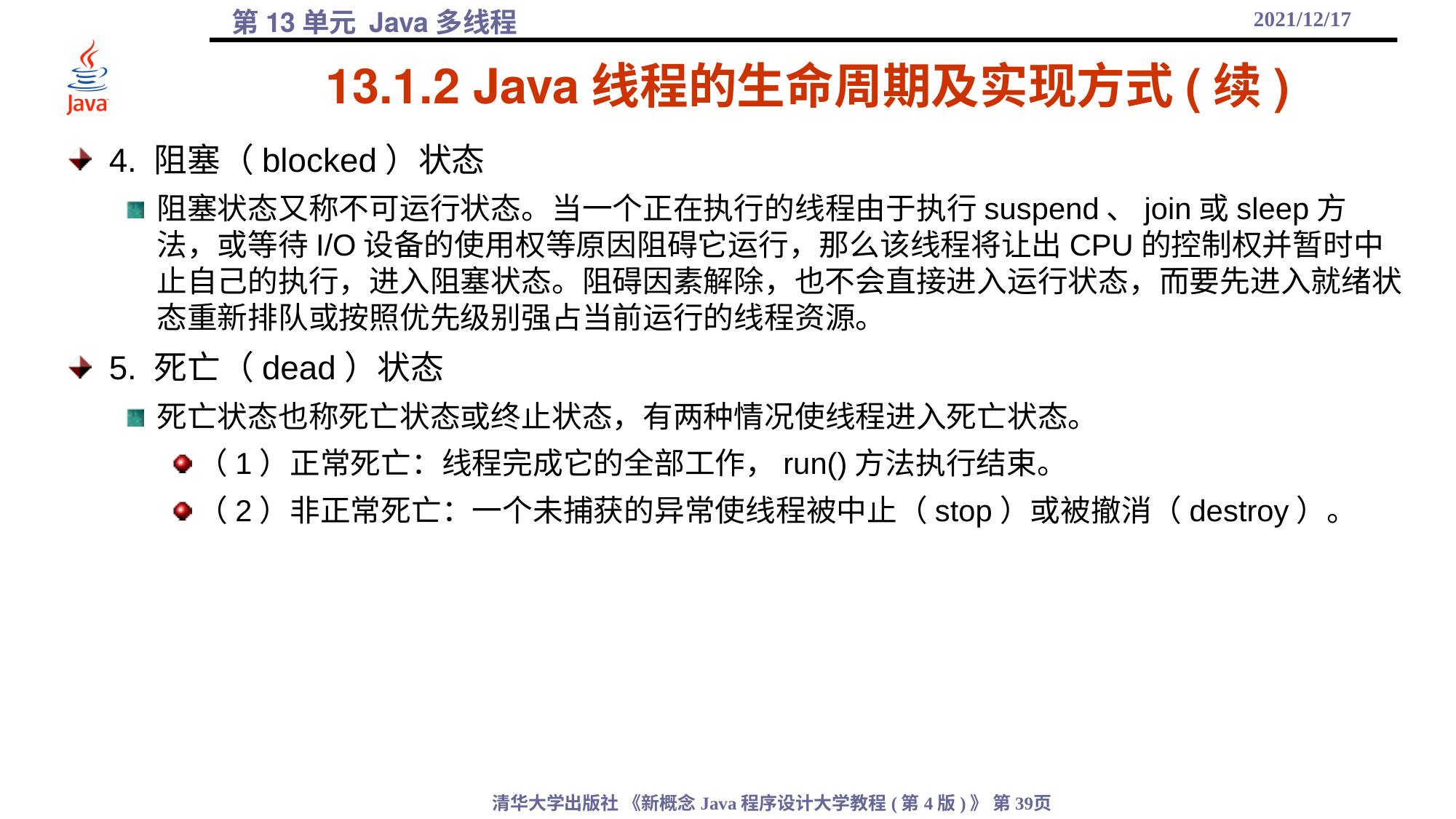

2021/12/17
# 13.1.2 Java线程的生命周期及实现方式(续)
4. 阻塞（blocked）状态
阻塞状态又称不可运行状态。当一个正在执行的线程由于执行suspend、join或sleep方法，或等待I/O设备的使用权等原因阻碍它运行，那么该线程将让出CPU的控制权并暂时中止自己的执行，进入阻塞状态。阻碍因素解除，也不会直接进入运行状态，而要先进入就绪状态重新排队或按照优先级别强占当前运行的线程资源。
5. 死亡（dead）状态
死亡状态也称死亡状态或终止状态，有两种情况使线程进入死亡状态。
（1）正常死亡：线程完成它的全部工作，run()方法执行结束。
（2）非正常死亡：一个未捕获的异常使线程被中止（stop）或被撤消（destroy）。